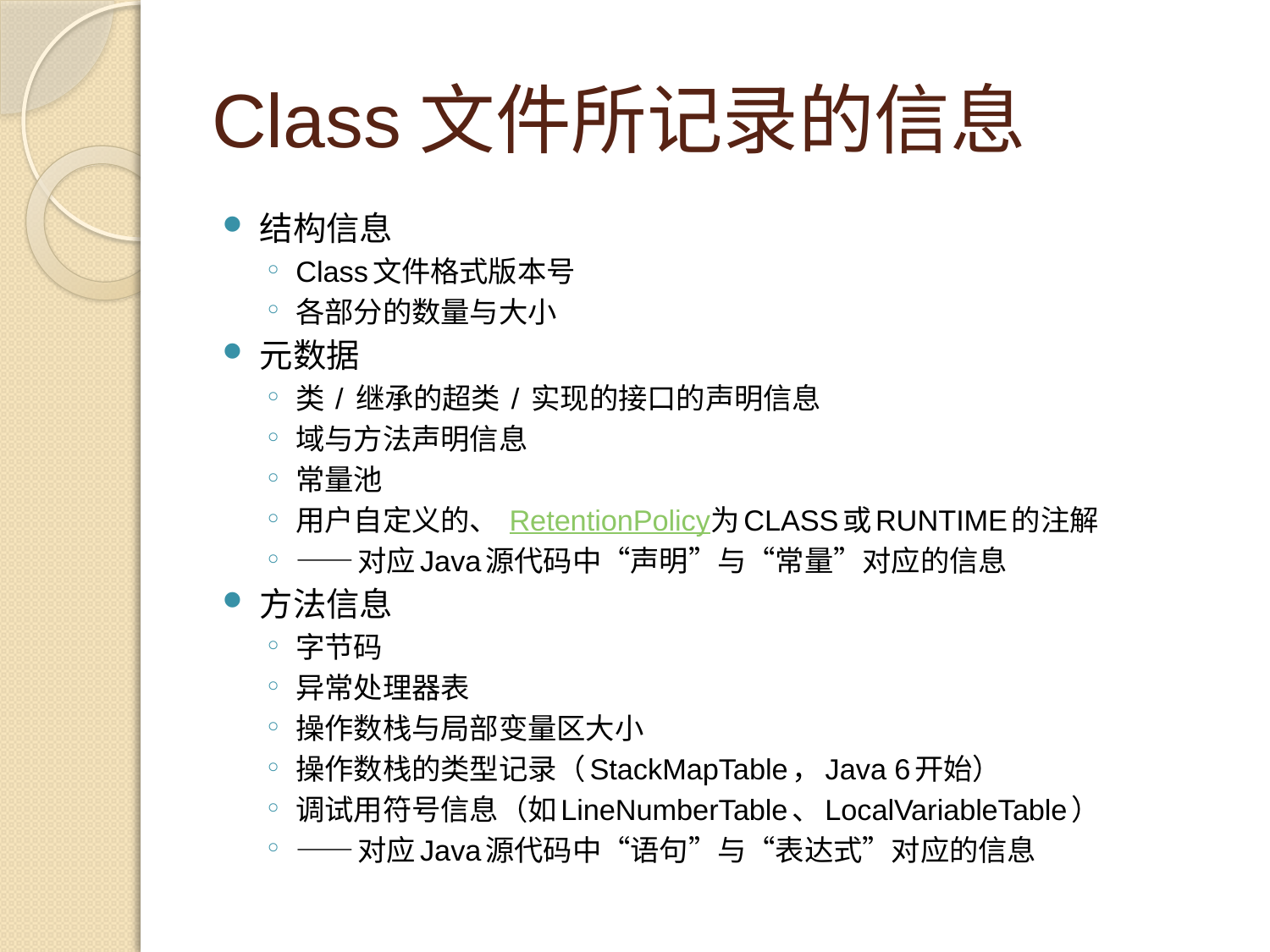

# Class文件所记录的信息
结构信息
Class文件格式版本号
各部分的数量与大小
元数据
类 / 继承的超类 / 实现的接口的声明信息
域与方法声明信息
常量池
用户自定义的、 RetentionPolicy为CLASS或RUNTIME的注解
——对应Java源代码中“声明”与“常量”对应的信息
方法信息
字节码
异常处理器表
操作数栈与局部变量区大小
操作数栈的类型记录（StackMapTable，Java 6开始）
调试用符号信息（如LineNumberTable、LocalVariableTable）
——对应Java源代码中“语句”与“表达式”对应的信息